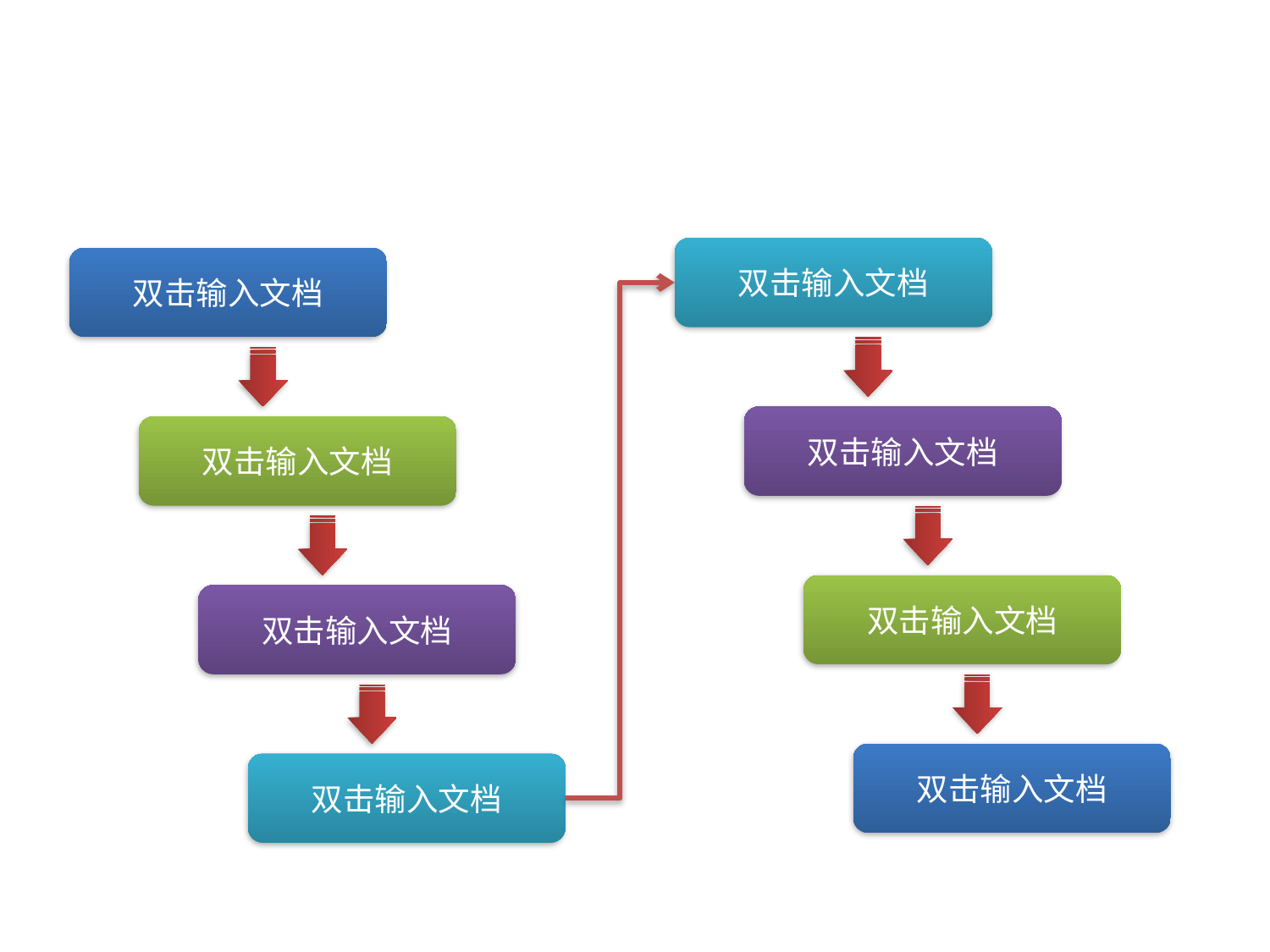

双击输入文档
双击输入文档

双击输入文档
双击输入文档

双击输入文档
双击输入文档

双击输入文档
双击输入文档